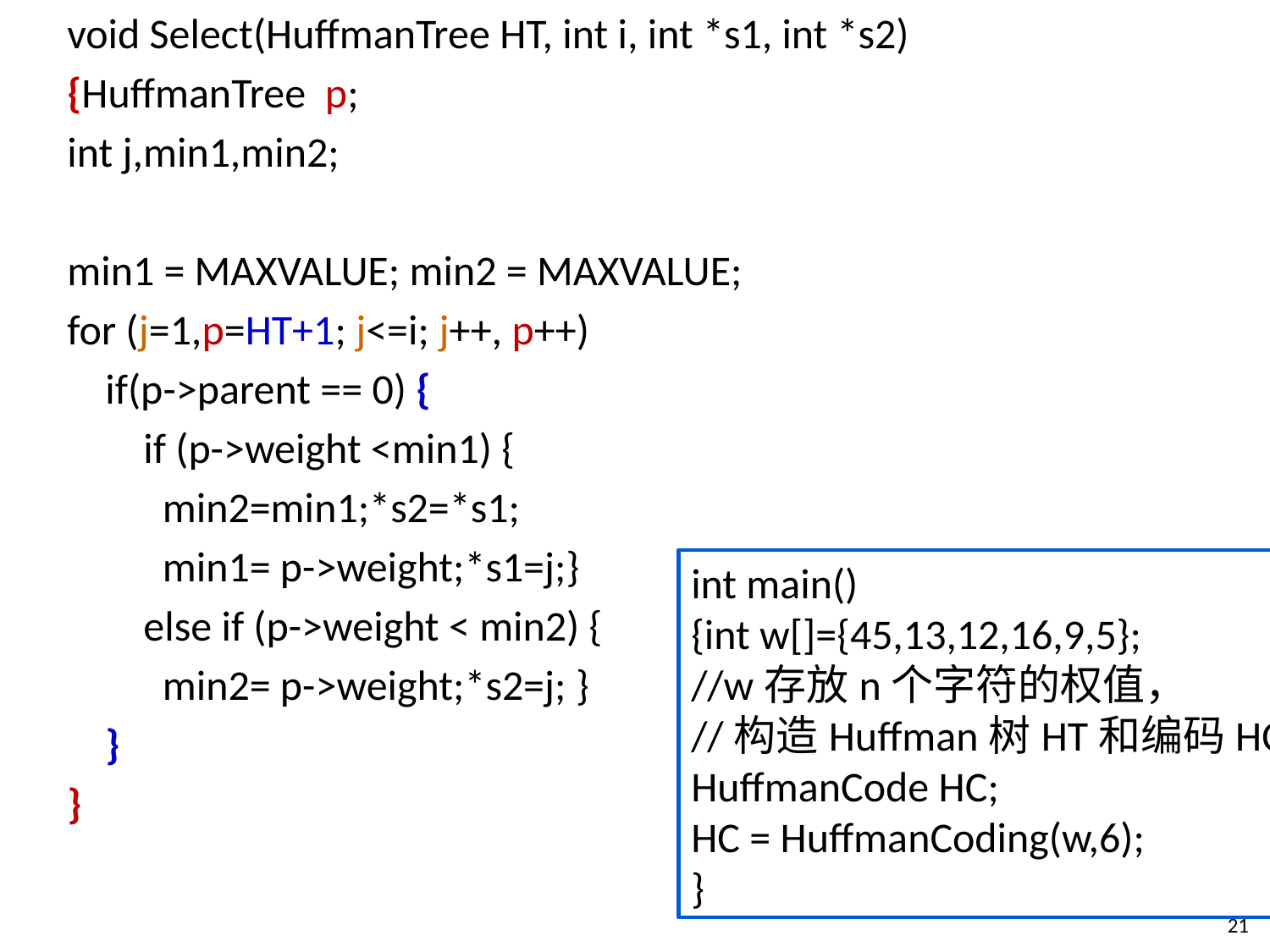

void Select(HuffmanTree HT, int i, int *s1, int *s2)
{HuffmanTree  p;
int j,min1,min2;

min1 = MAXVALUE; min2 = MAXVALUE;
for (j=1,p=HT+1; j<=i; j++, p++)
    if(p->parent == 0) {
        if (p->weight <min1) {
	min2=min1;*s2=*s1;
	min1= p->weight;*s1=j;}
        else if (p->weight < min2) {
	min2= p->weight;*s2=j; }
    }
}
int main()
{int w[]={45,13,12,16,9,5};
//w存放n个字符的权值，
//构造Huffman树HT和编码HC
HuffmanCode HC;
HC = HuffmanCoding(w,6);
}
21